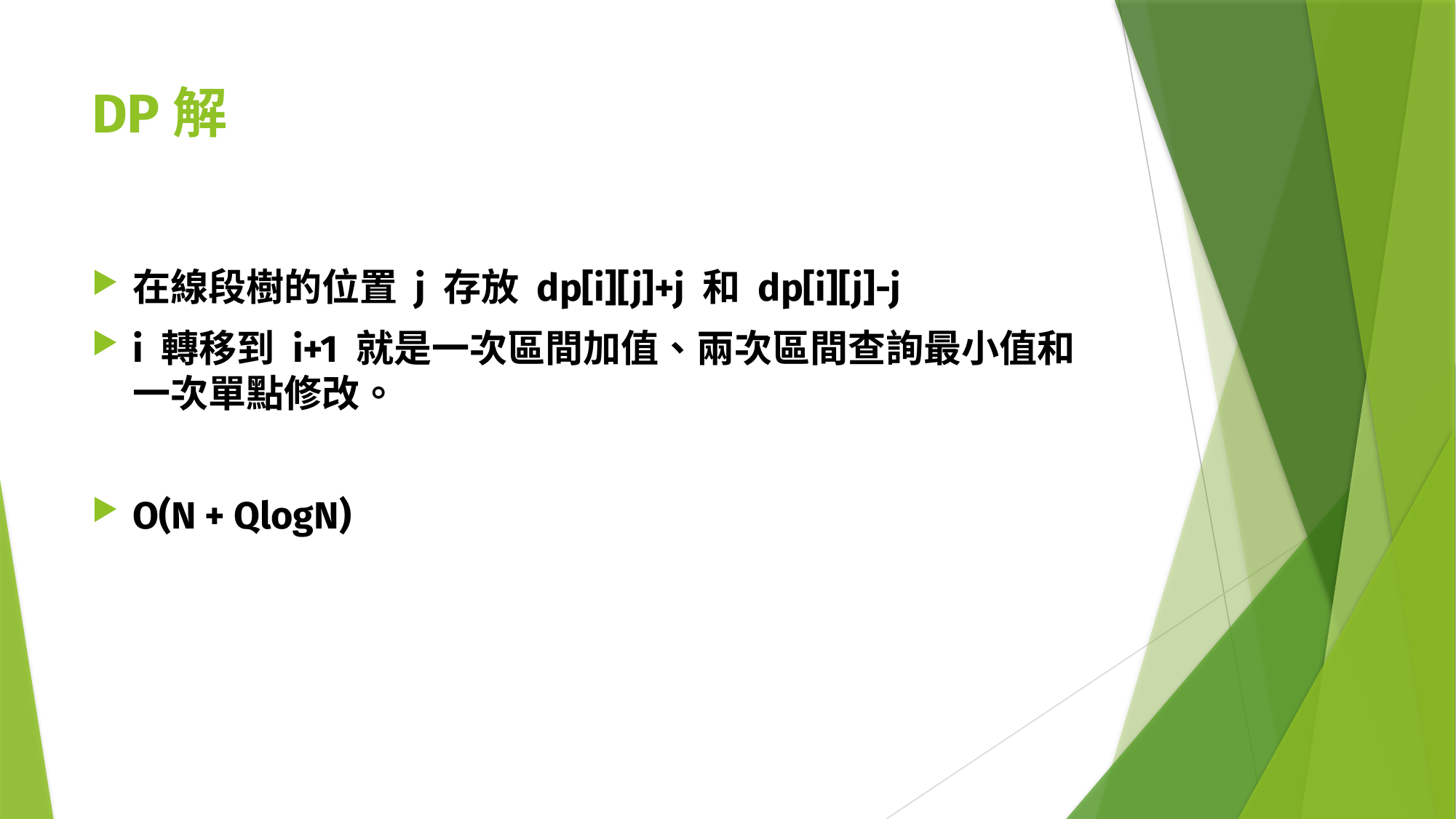

# DP解
在線段樹的位置 j 存放 dp[i][j]+j 和 dp[i][j]-j
i 轉移到 i+1 就是一次區間加值、兩次區間查詢最小值和一次單點修改。

O(N + QlogN)